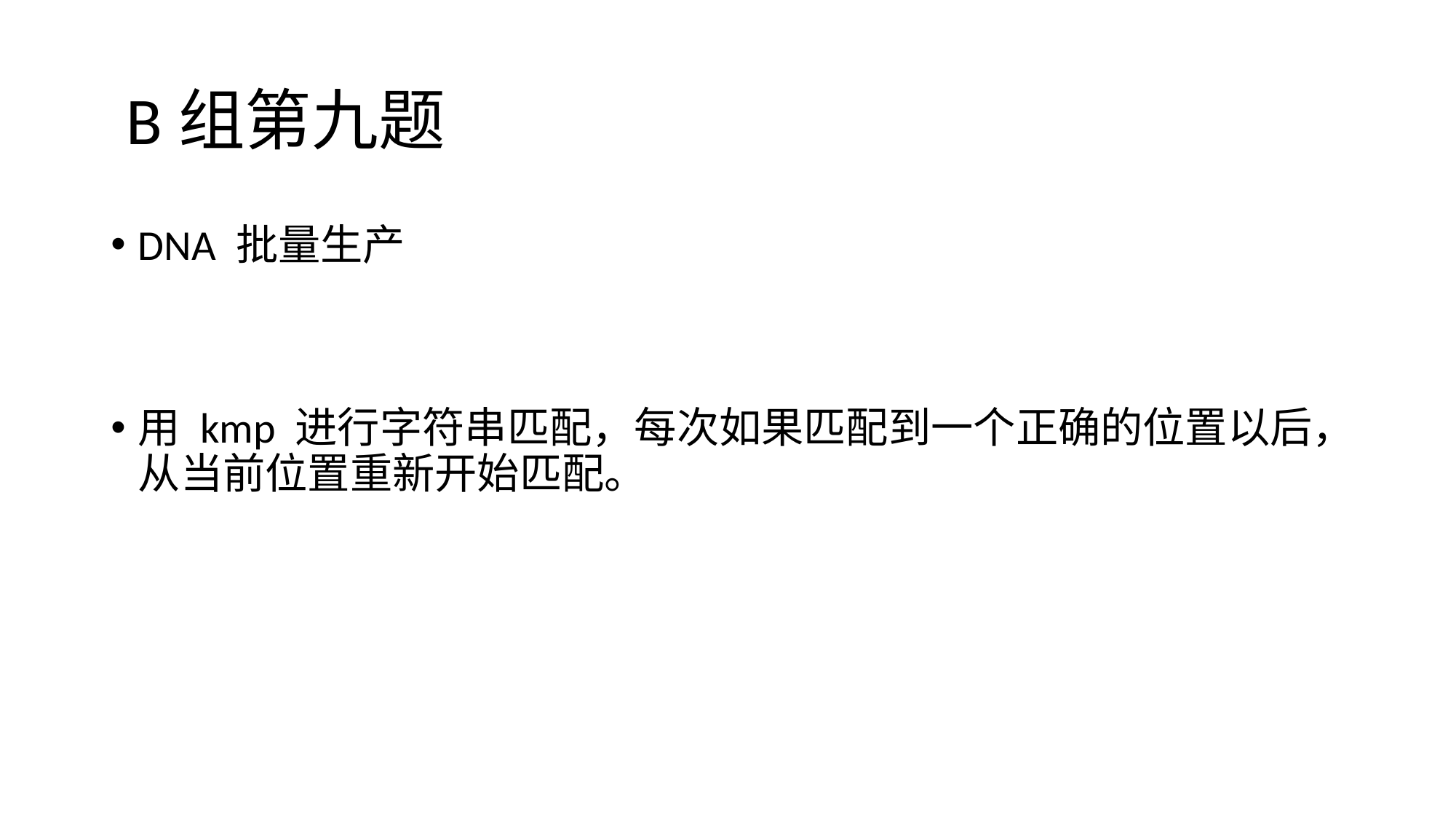

# B组第九题
DNA 批量生产

用 kmp 进行字符串匹配，每次如果匹配到一个正确的位置以后，从当前位置重新开始匹配。